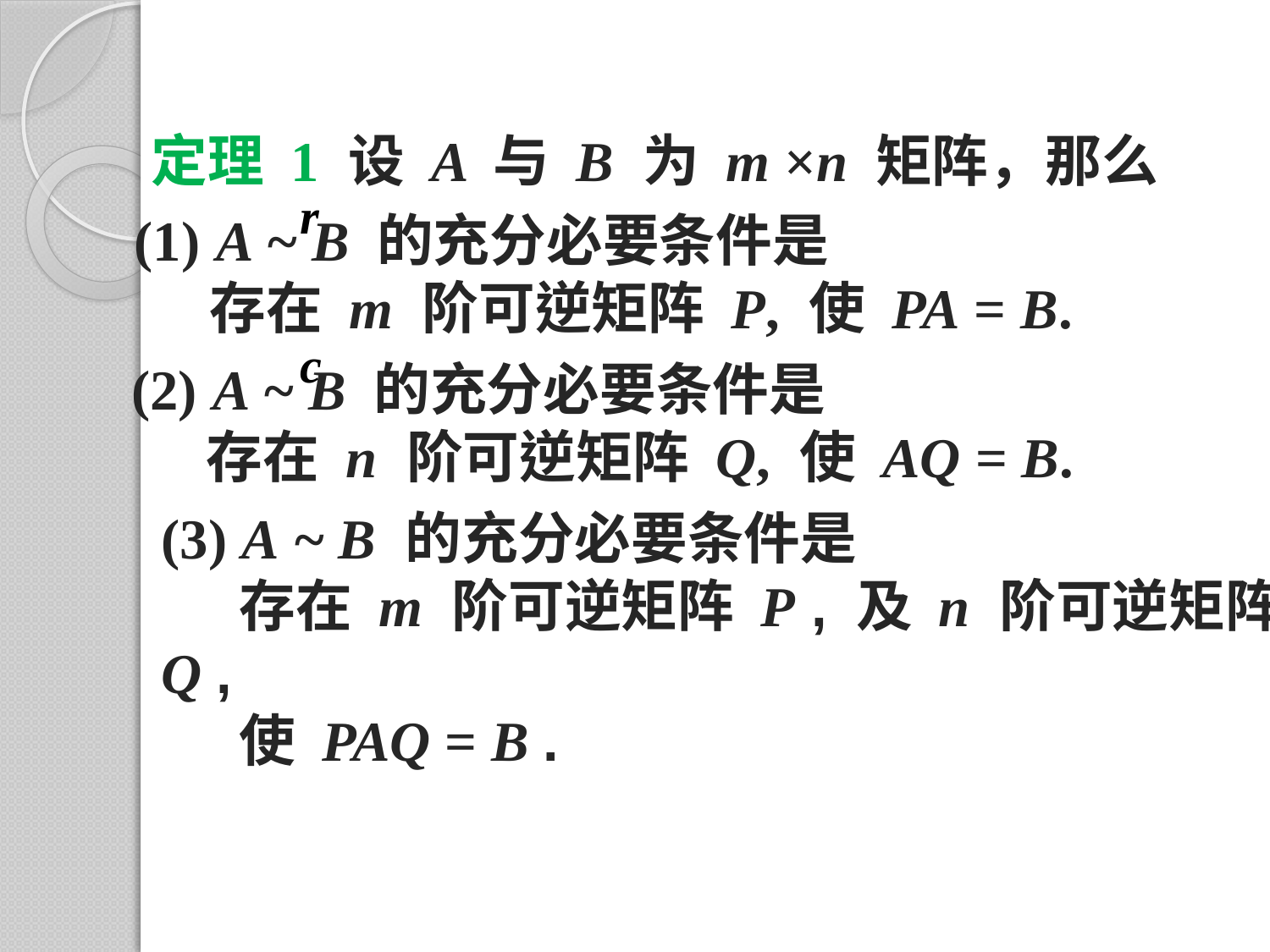

定理 1 设 A 与 B 为 m ×n 矩阵，那么
r
 (1) A ~ B 的充分必要条件是
      存在 m 阶可逆矩阵 P, 使 PA = B.
c
 (2) A ~ B 的充分必要条件是
      存在 n 阶可逆矩阵 Q, 使 AQ = B.
(3) A ~ B 的充分必要条件是
     存在 m 阶可逆矩阵 P , 及 n 阶可逆矩阵 Q ,
     使 PAQ = B .